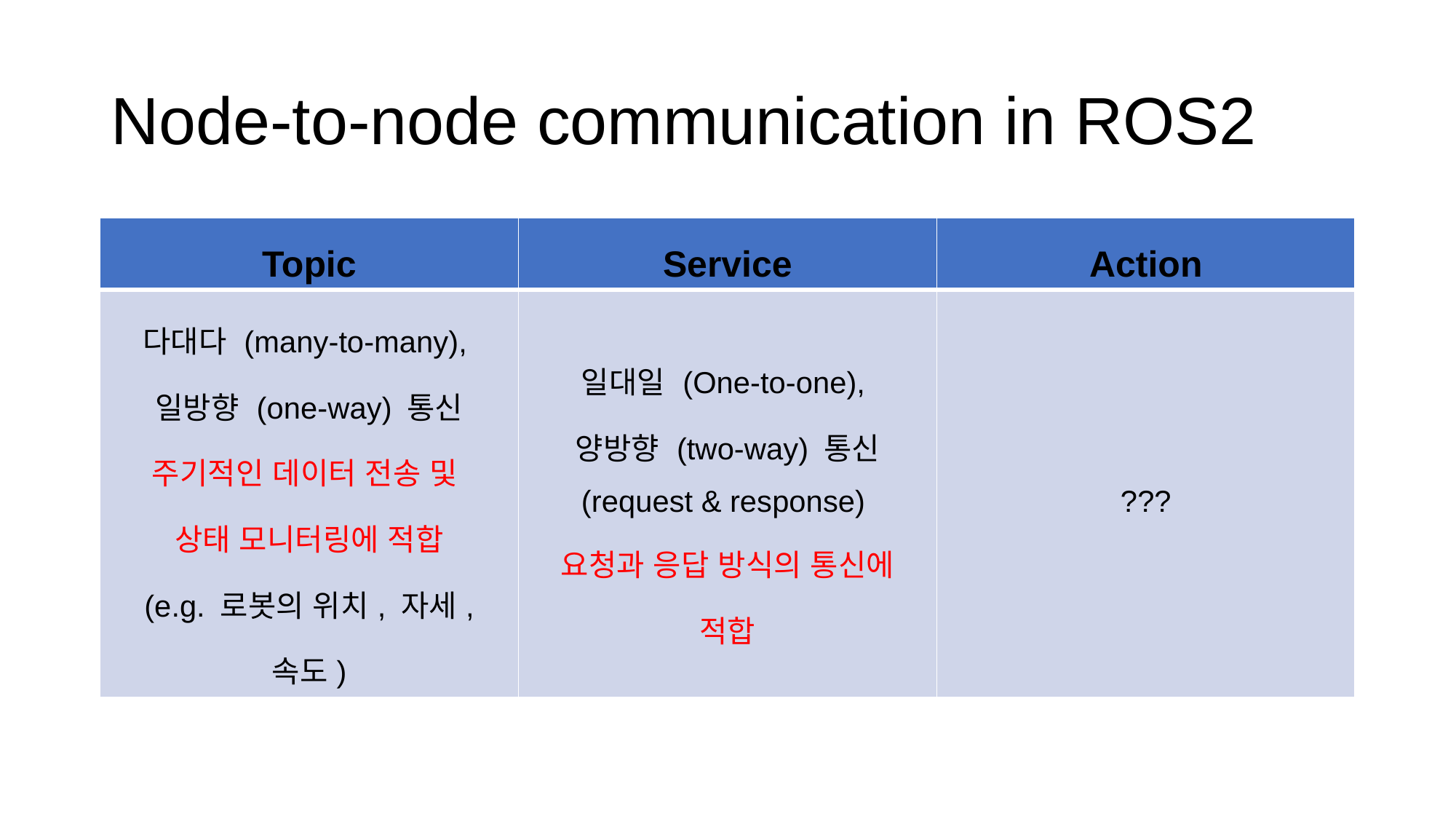

# Node-to-node communication in ROS2
| Topic | Service | Action |
| --- | --- | --- |
| 다대다 (many-to-many),  일방향 (one-way) 통신 주기적인 데이터 전송 및 상태 모니터링에 적합 (e.g. 로봇의 위치, 자세, 속도) | 일대일 (One-to-one), 양방향 (two-way) 통신 (request & response)  요청과 응답 방식의 통신에 적합 | ??? |